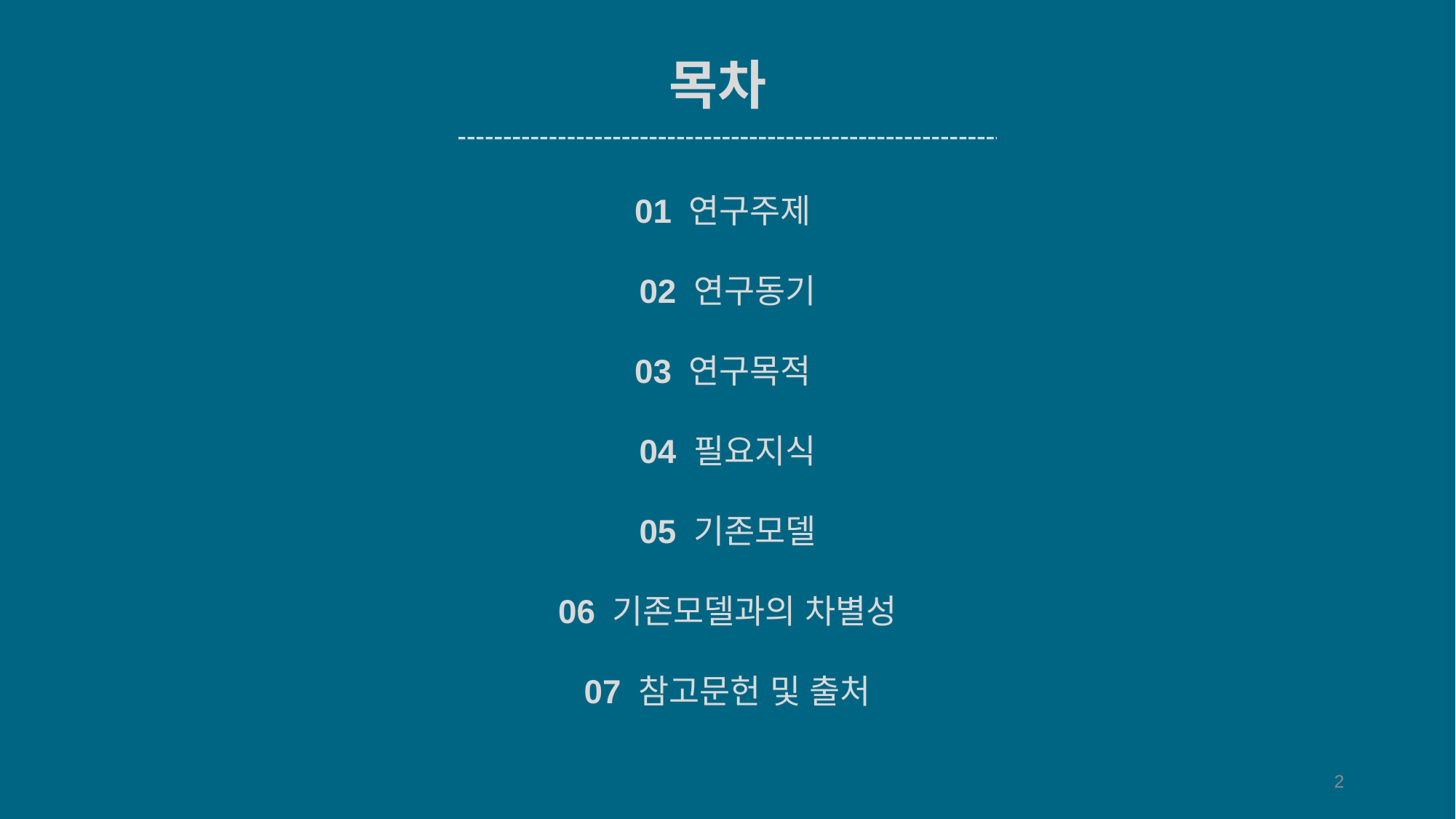

목차
01 연구주제

02 연구동기

03 연구목적

04 필요지식

05 기존모델

06 기존모델과의 차별성

07 참고문헌 및 출처

2